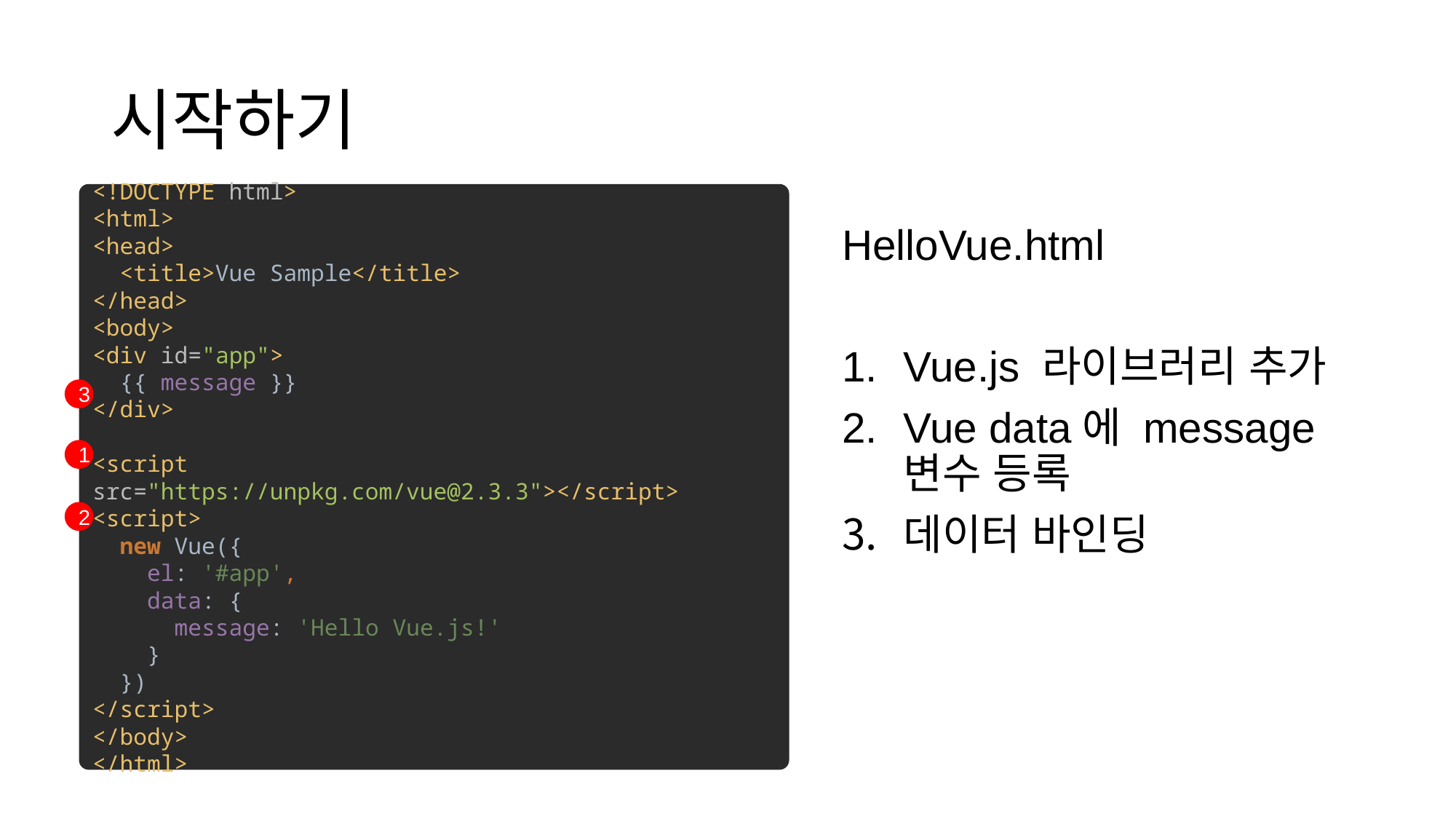

# 시작하기
<!DOCTYPE html>
<html>
<head>
  <title>Vue Sample</title>
</head>
<body>
<div id="app">
  {{ message }}
</div>
<script src="https://unpkg.com/vue@2.3.3"></script>
<script>
  new Vue({
    el: '#app',
    data: {
      message: 'Hello Vue.js!'
    }
  })
</script>
</body>
</html>
HelloVue.html

Vue.js 라이브러리 추가
Vue data에 message 변수 등록
데이터 바인딩
3
1
2